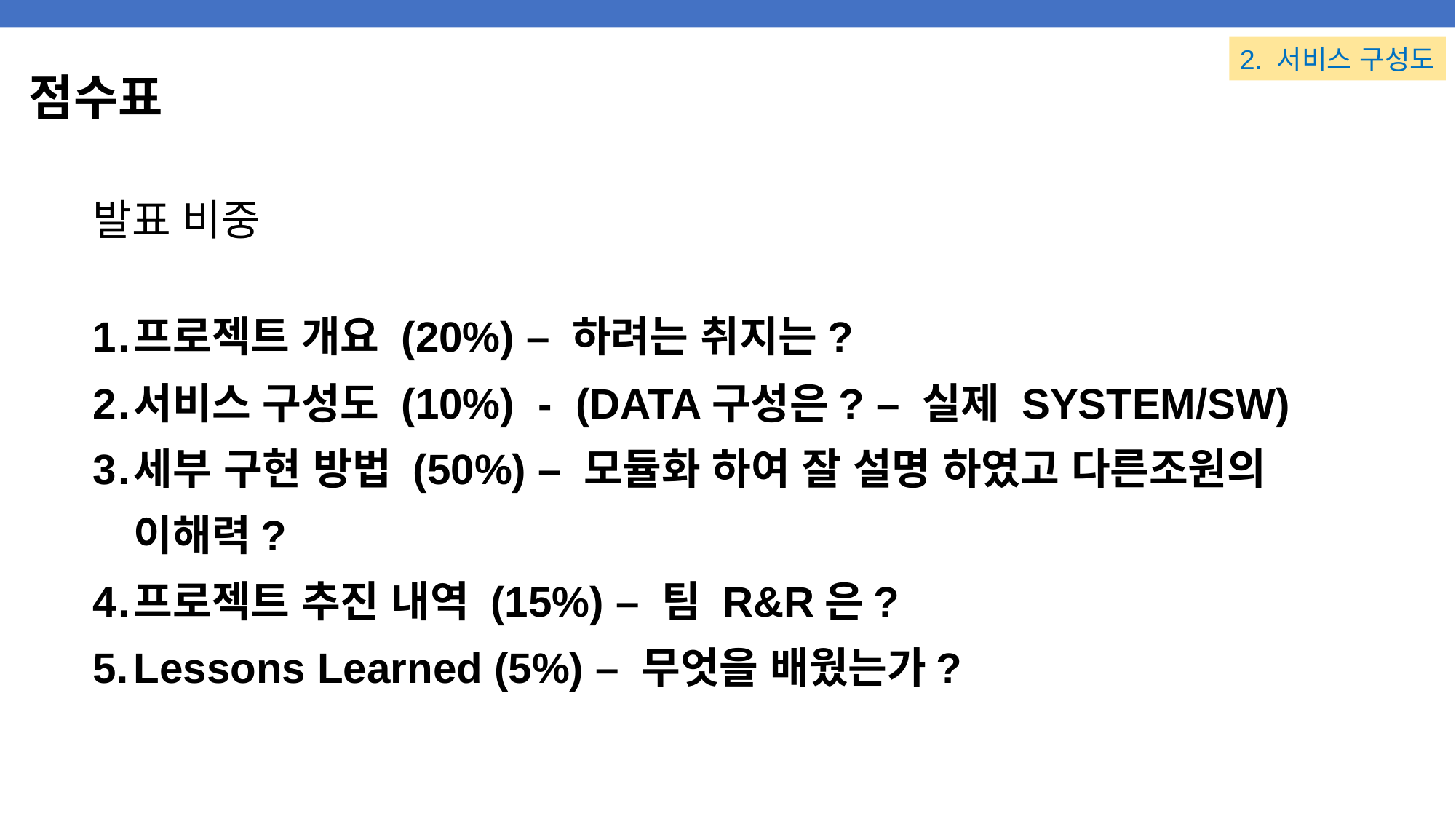

2. 서비스 구성도
점수표
발표 비중

프로젝트 개요 (20%) – 하려는 취지는?
서비스 구성도 (10%)  -  (DATA구성은? – 실제 SYSTEM/SW)
세부 구현 방법 (50%) – 모듈화 하여 잘 설명 하였고 다른조원의 이해력?
프로젝트 추진 내역 (15%) – 팀 R&R은?
Lessons Learned (5%) – 무엇을 배웠는가?